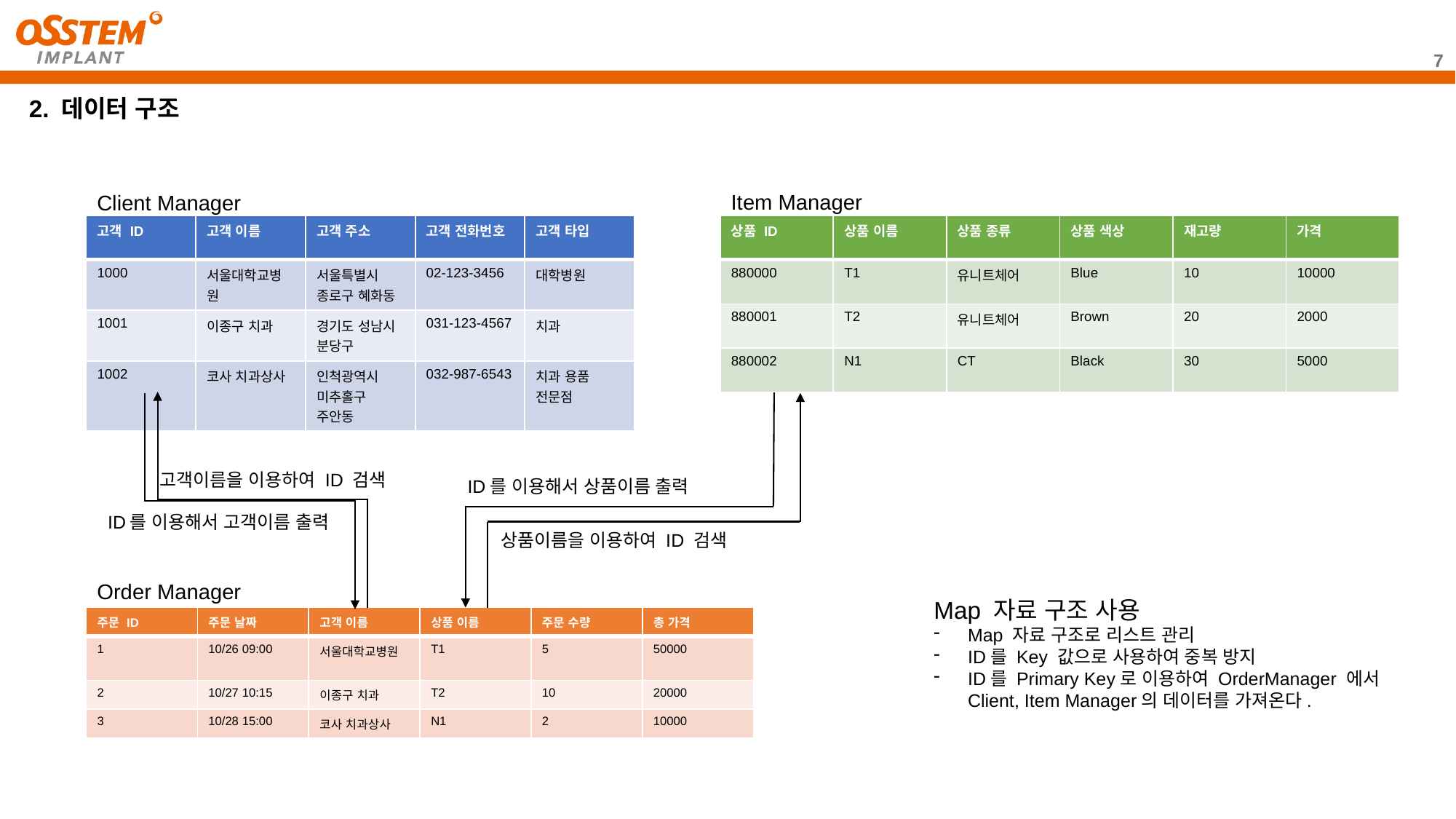

7
2. 데이터 구조
Item Manager
Client Manager
| 고객 ID | 고객 이름 | 고객 주소 | 고객 전화번호 | 고객 타입 |
| --- | --- | --- | --- | --- |
| 1000 | 서울대학교병원 | 서울특별시 종로구 혜화동 | 02-123-3456 | 대학병원 |
| 1001 | 이종구 치과 | 경기도 성남시 분당구 | 031-123-4567 | 치과 |
| 1002 | 코사 치과상사 | 인척광역시 미추홀구 주안동 | 032-987-6543 | 치과 용품 전문점 |
| 상품 ID | 상품 이름 | 상품 종류 | 상품 색상 | 재고량 | 가격 |
| --- | --- | --- | --- | --- | --- |
| 880000 | T1 | 유니트체어 | Blue | 10 | 10000 |
| 880001 | T2 | 유니트체어 | Brown | 20 | 2000 |
| 880002 | N1 | CT | Black | 30 | 5000 |
고객이름을 이용하여 ID 검색
ID를 이용해서 상품이름 출력
ID를 이용해서 고객이름 출력
상품이름을 이용하여 ID 검색
Order Manager
Map 자료 구조 사용
Map 자료 구조로 리스트 관리
ID를 Key 값으로 사용하여 중복 방지
ID를 Primary Key로 이용하여 OrderManager 에서 Client, Item Manager의 데이터를 가져온다.

| 주문 ID | 주문 날짜 | 고객 이름 | 상품 이름 | 주문 수량 | 총 가격 |
| --- | --- | --- | --- | --- | --- |
| 1 | 10/26 09:00 | 서울대학교병원 | T1 | 5 | 50000 |
| 2 | 10/27 10:15 | 이종구 치과 | T2 | 10 | 20000 |
| 3 | 10/28 15:00 | 코사 치과상사 | N1 | 2 | 10000 |